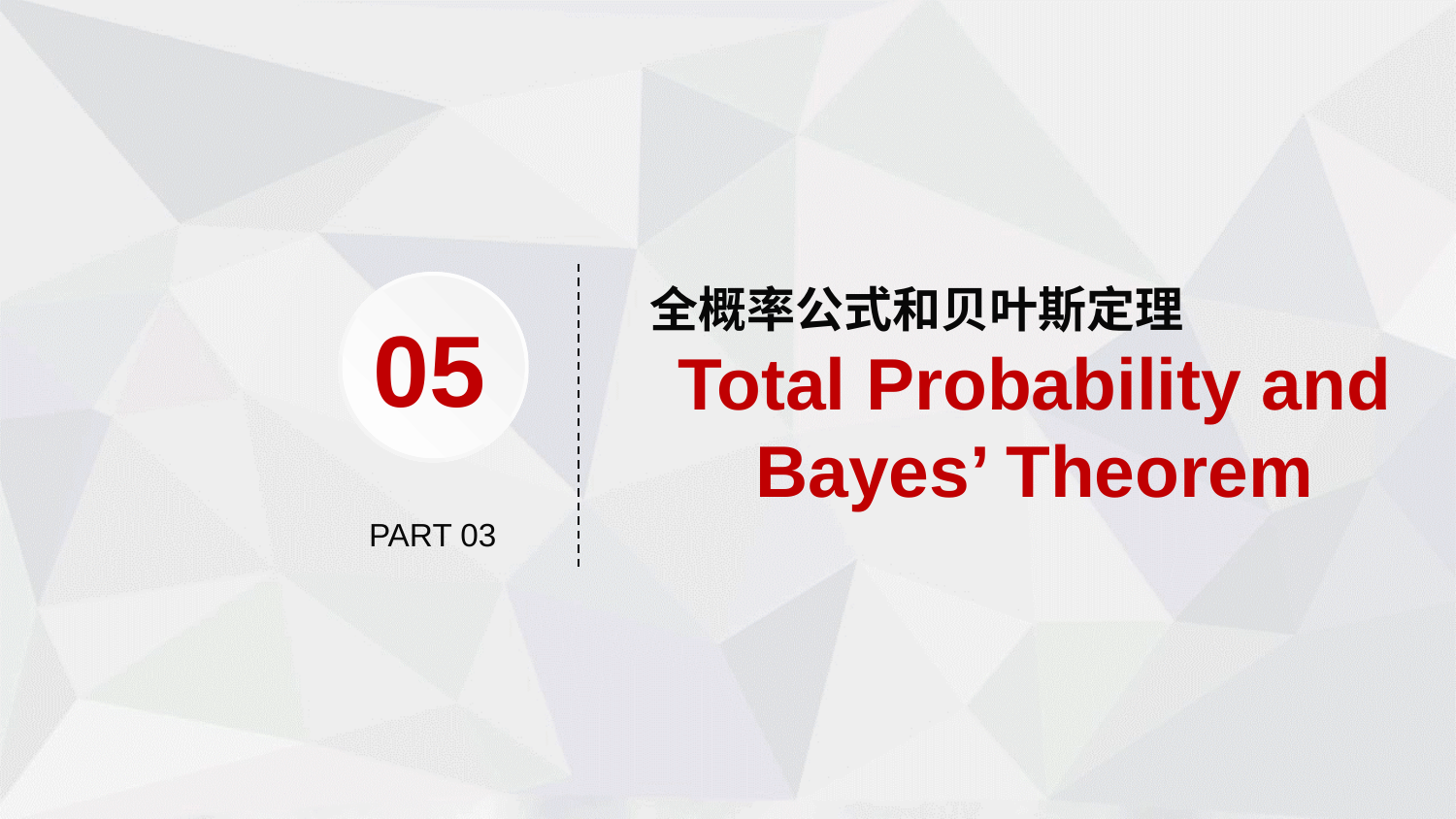

全概率公式和贝叶斯定理
Total Probability and Bayes’ Theorem

05
PART 03